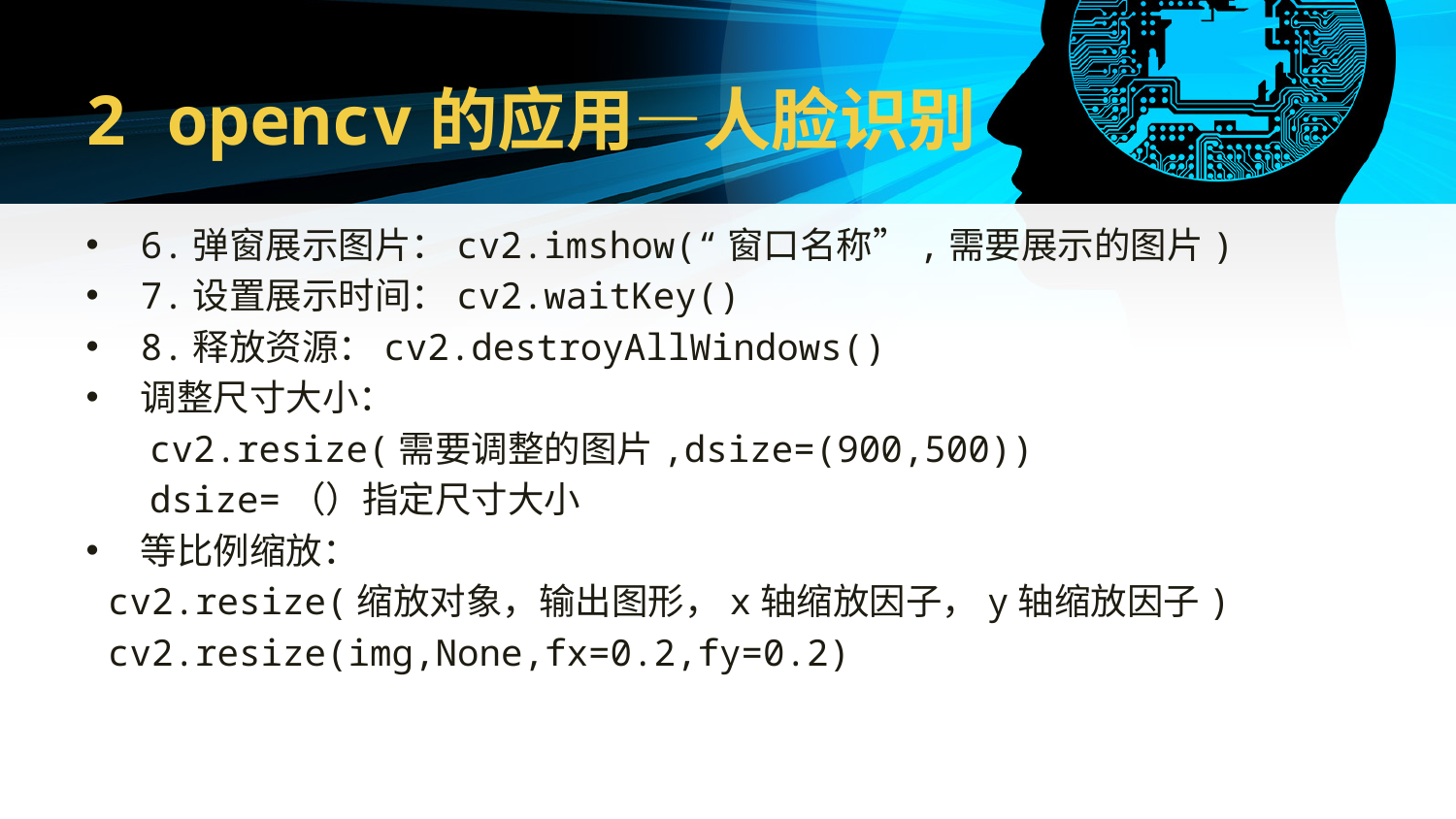

# 2 opencv的应用—人脸识别
6.弹窗展示图片：cv2.imshow(“窗口名称”,需要展示的图片)
7.设置展示时间：cv2.waitKey()
8.释放资源：cv2.destroyAllWindows()
调整尺寸大小：
cv2.resize(需要调整的图片,dsize=(900,500))
dsize=（）指定尺寸大小
等比例缩放：
 cv2.resize(缩放对象，输出图形，x轴缩放因子，y轴缩放因子)
 cv2.resize(img,None,fx=0.2,fy=0.2)